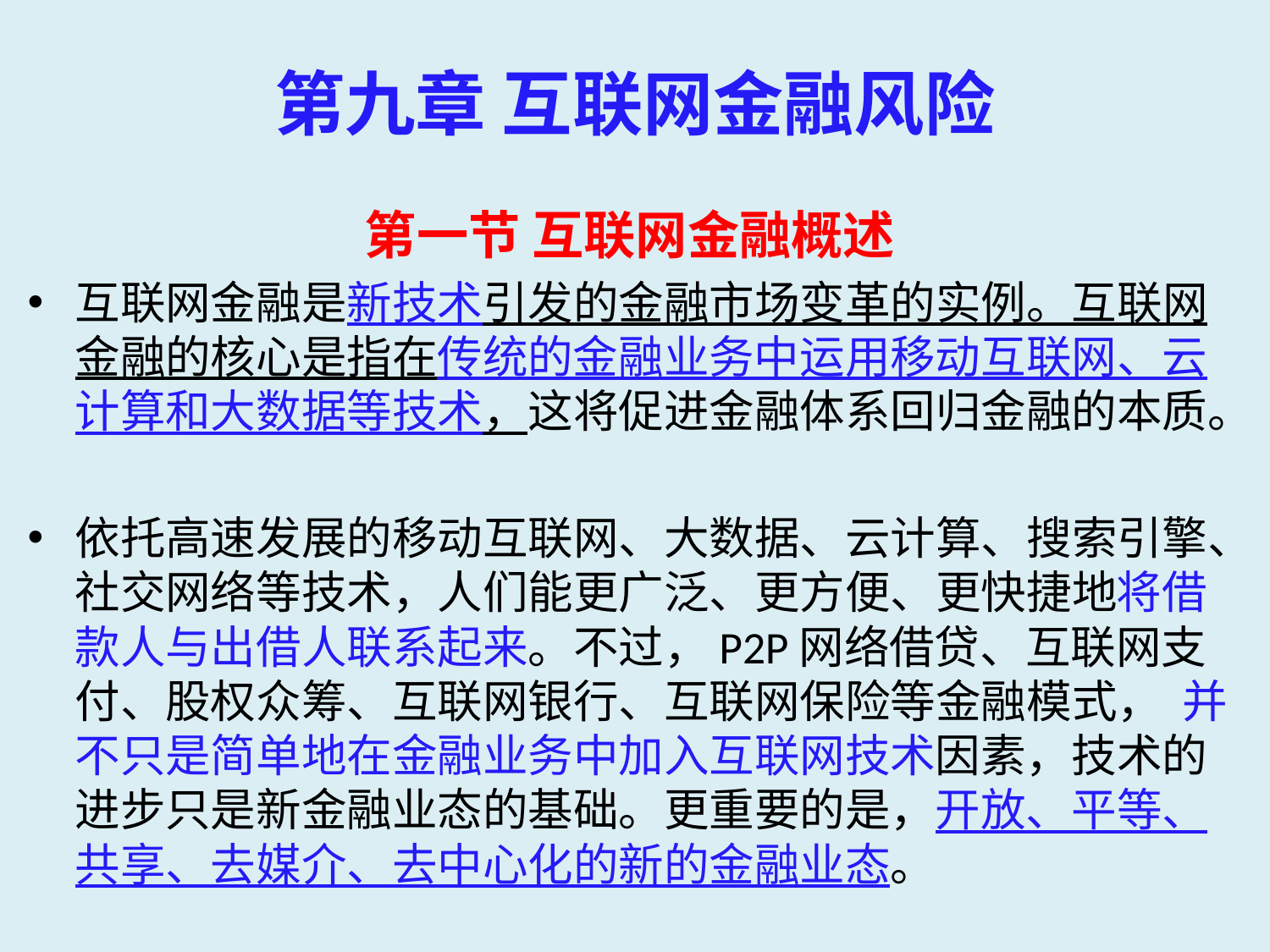

# 第九章 互联网金融风险
第一节 互联网金融概述
互联网金融是新技术引发的金融市场变革的实例。互联网金融的核心是指在传统的金融业务中运用移动互联网、云计算和大数据等技术，这将促进金融体系回归金融的本质。

依托高速发展的移动互联网、大数据、云计算、搜索引擎、社交网络等技术，人们能更广泛、更方便、更快捷地将借款人与出借人联系起来。不过，P2P网络借贷、互联网支付、股权众筹、互联网银行、互联网保险等金融模式，  并不只是简单地在金融业务中加入互联网技术因素，技术的进步只是新金融业态的基础。更重要的是，开放、平等、共享、去媒介、去中心化的新的金融业态。

4